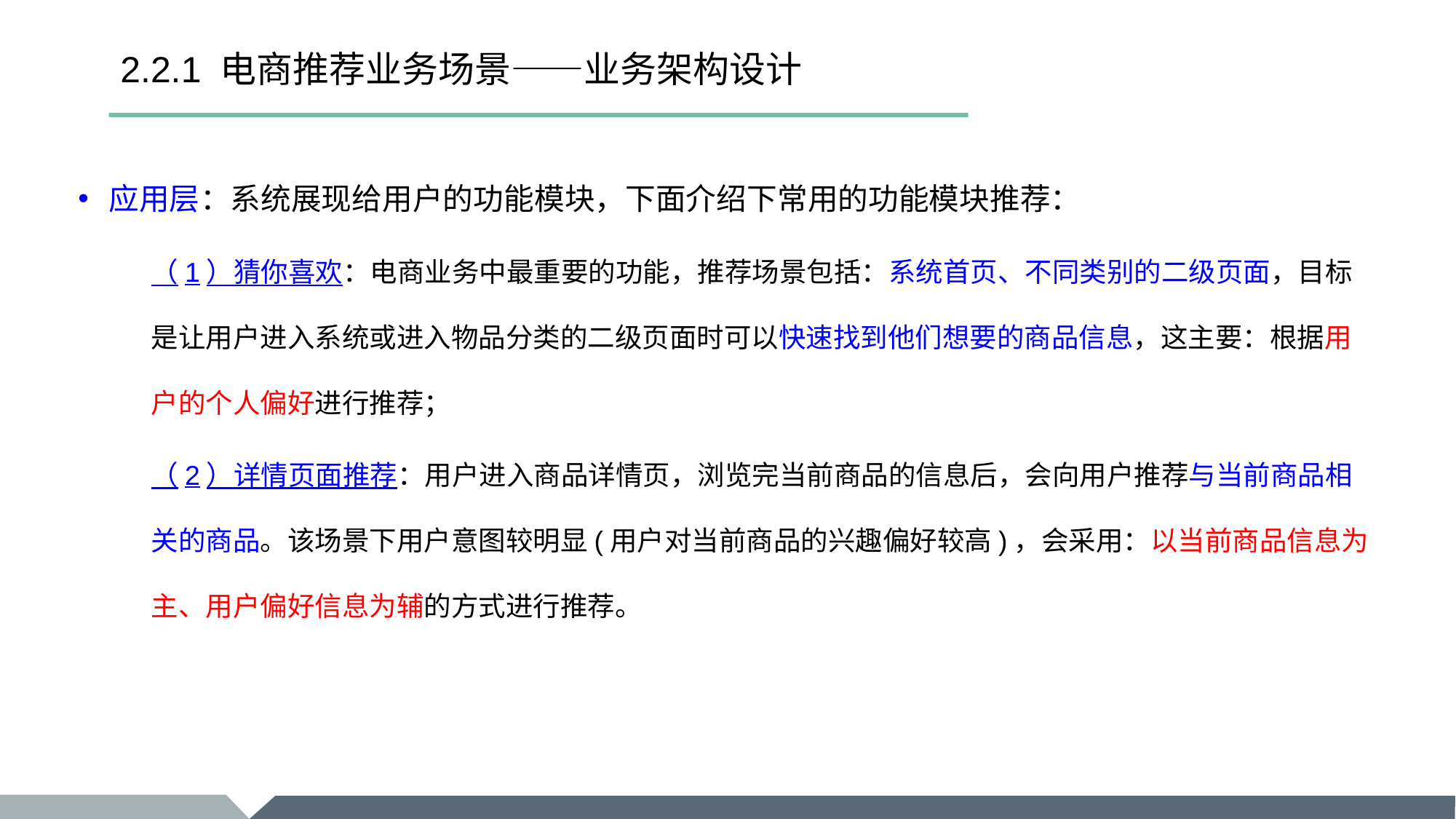

# 2.2.1 电商推荐业务场景——业务架构设计
应用层：系统展现给用户的功能模块，下面介绍下常用的功能模块推荐：
（1）猜你喜欢：电商业务中最重要的功能，推荐场景包括：系统首页、不同类别的二级页面，目标是让用户进入系统或进入物品分类的二级页面时可以快速找到他们想要的商品信息，这主要：根据用户的个人偏好进行推荐；
（2）详情页面推荐：用户进入商品详情页，浏览完当前商品的信息后，会向用户推荐与当前商品相关的商品。该场景下用户意图较明显(用户对当前商品的兴趣偏好较高)，会采用：以当前商品信息为主、用户偏好信息为辅的方式进行推荐。